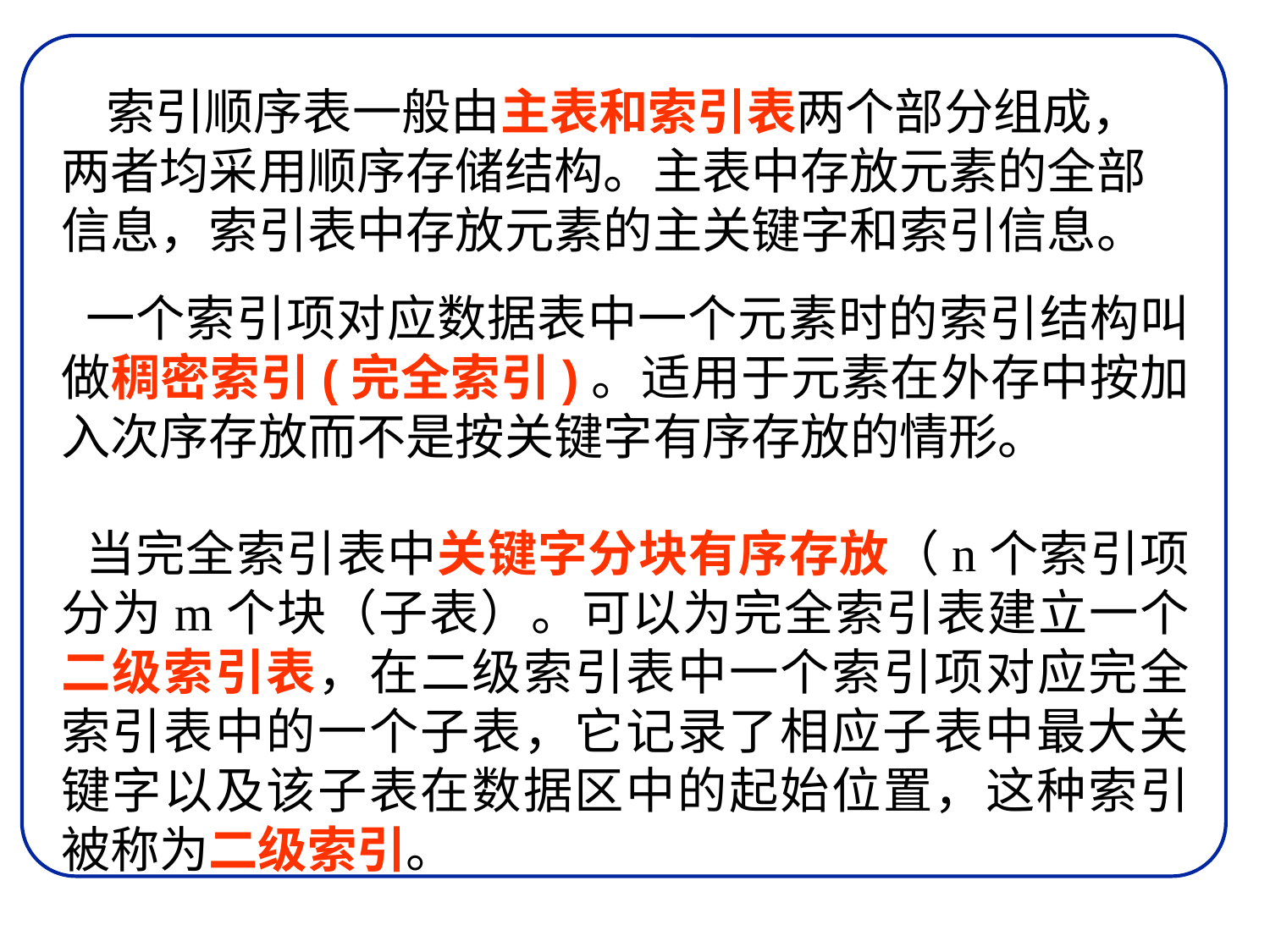

索引顺序表一般由主表和索引表两个部分组成，两者均采用顺序存储结构。主表中存放元素的全部信息，索引表中存放元素的主关键字和索引信息。
 一个索引项对应数据表中一个元素时的索引结构叫做稠密索引(完全索引)。适用于元素在外存中按加入次序存放而不是按关键字有序存放的情形。
 当完全索引表中关键字分块有序存放（n个索引项分为m个块（子表）。可以为完全索引表建立一个二级索引表，在二级索引表中一个索引项对应完全索引表中的一个子表，它记录了相应子表中最大关键字以及该子表在数据区中的起始位置，这种索引被称为二级索引。